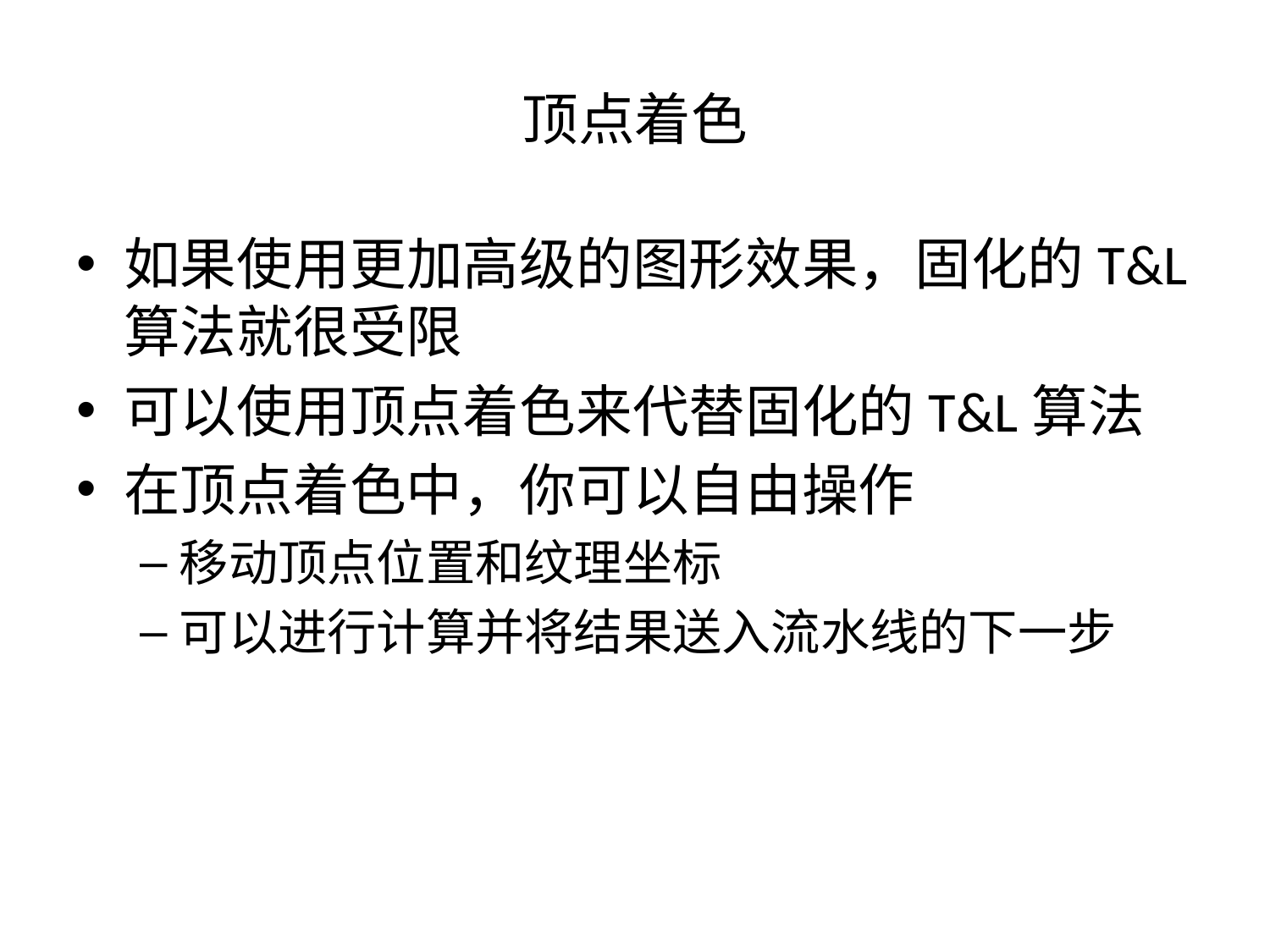

# 顶点着色
如果使用更加高级的图形效果，固化的T&L算法就很受限
可以使用顶点着色来代替固化的T&L算法
在顶点着色中，你可以自由操作
移动顶点位置和纹理坐标
可以进行计算并将结果送入流水线的下一步